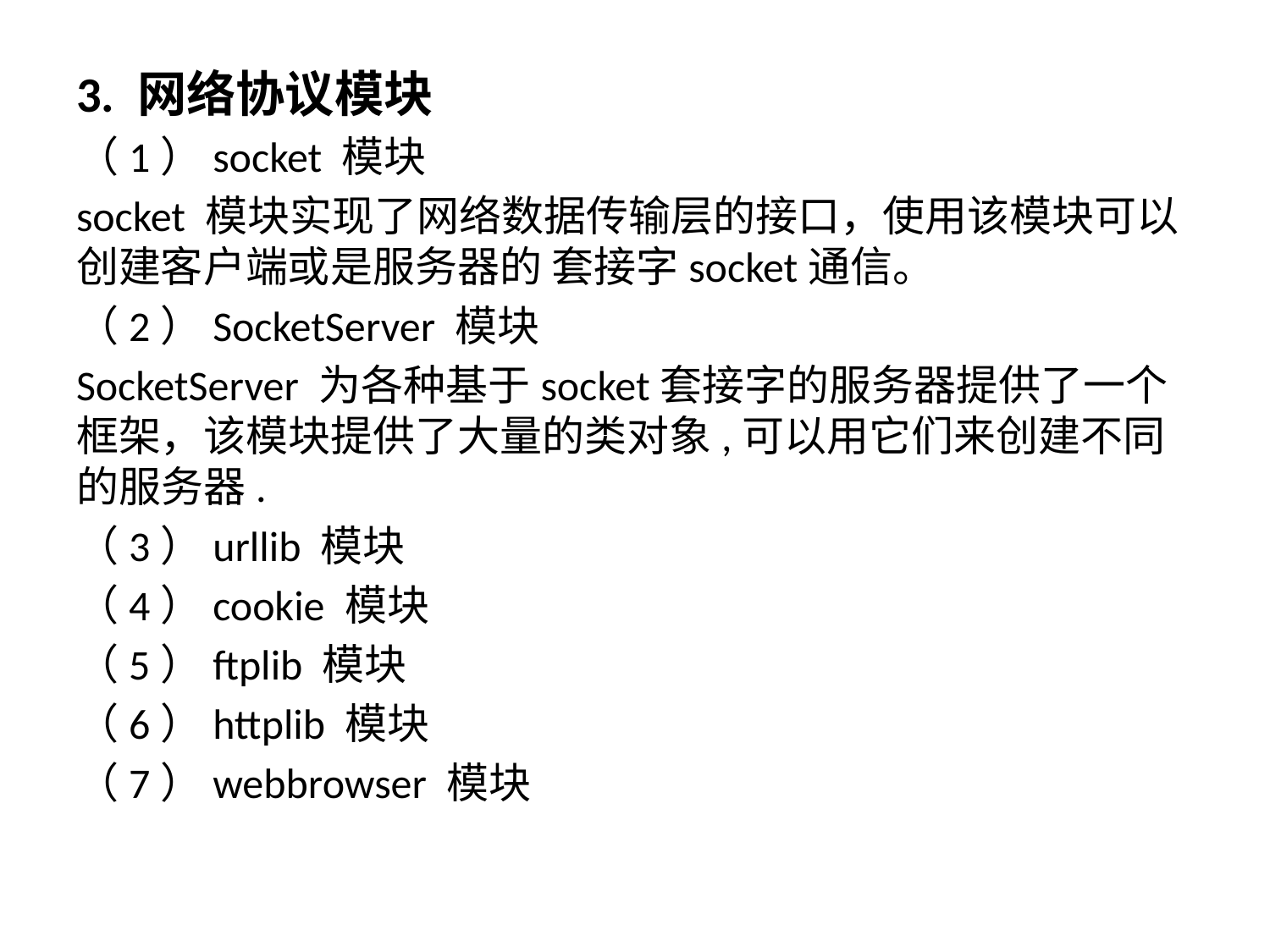

3. 网络协议模块
（1）socket 模块
socket 模块实现了网络数据传输层的接口，使用该模块可以创建客户端或是服务器的 套接字socket通信。
（2）SocketServer 模块
SocketServer 为各种基于socket套接字的服务器提供了一个框架，该模块提供了大量的类对象,可以用它们来创建不同的服务器.
（3）urllib 模块
（4）cookie 模块
（5）ftplib 模块
（6）httplib 模块
（7）webbrowser 模块